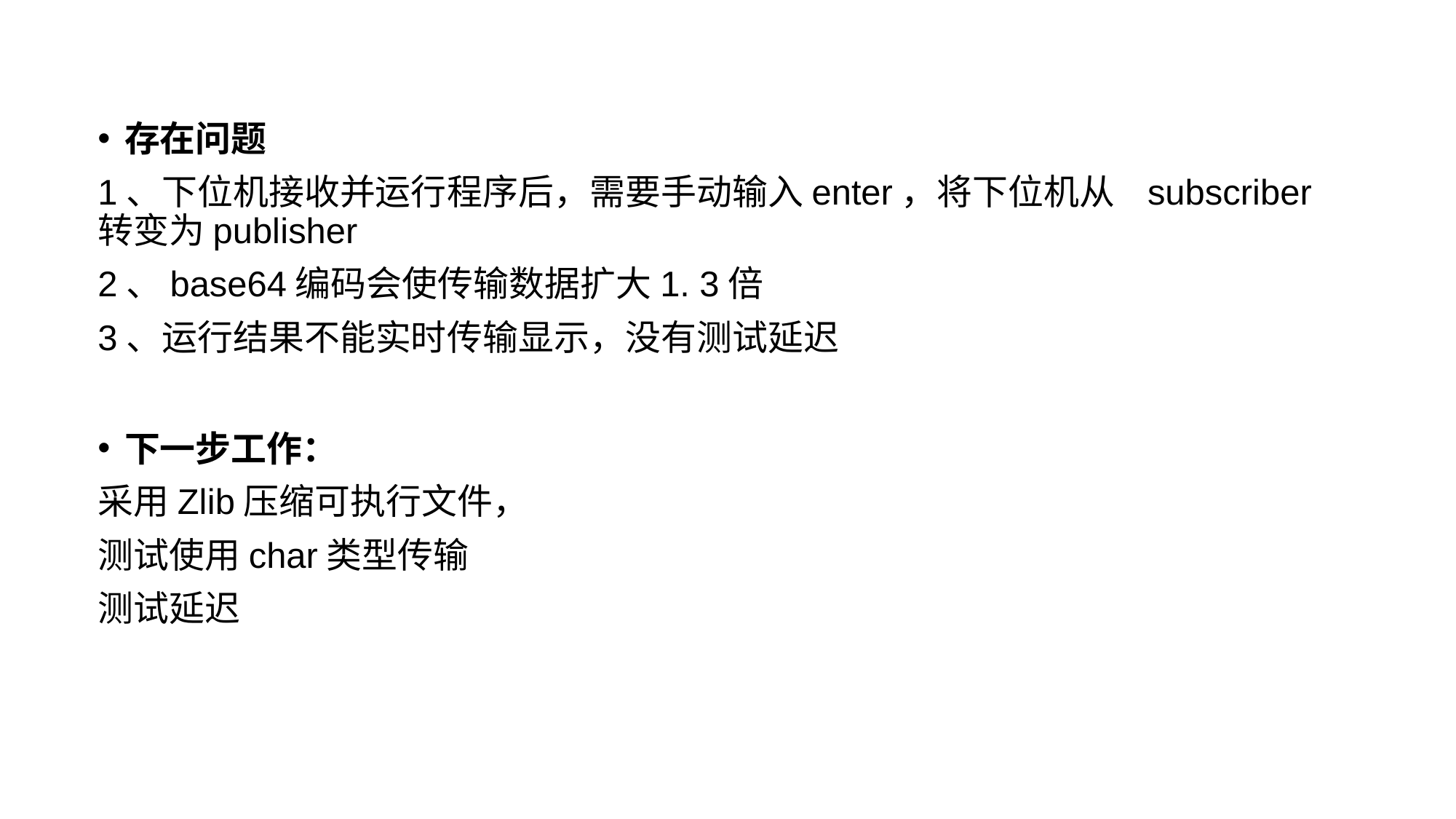

存在问题
1、下位机接收并运行程序后，需要手动输入enter，将下位机从   subscriber转变为publisher
2、base64编码会使传输数据扩大1. 3倍
3、运行结果不能实时传输显示，没有测试延迟

下一步工作：
采用Zlib压缩可执行文件，
测试使用char类型传输
测试延迟